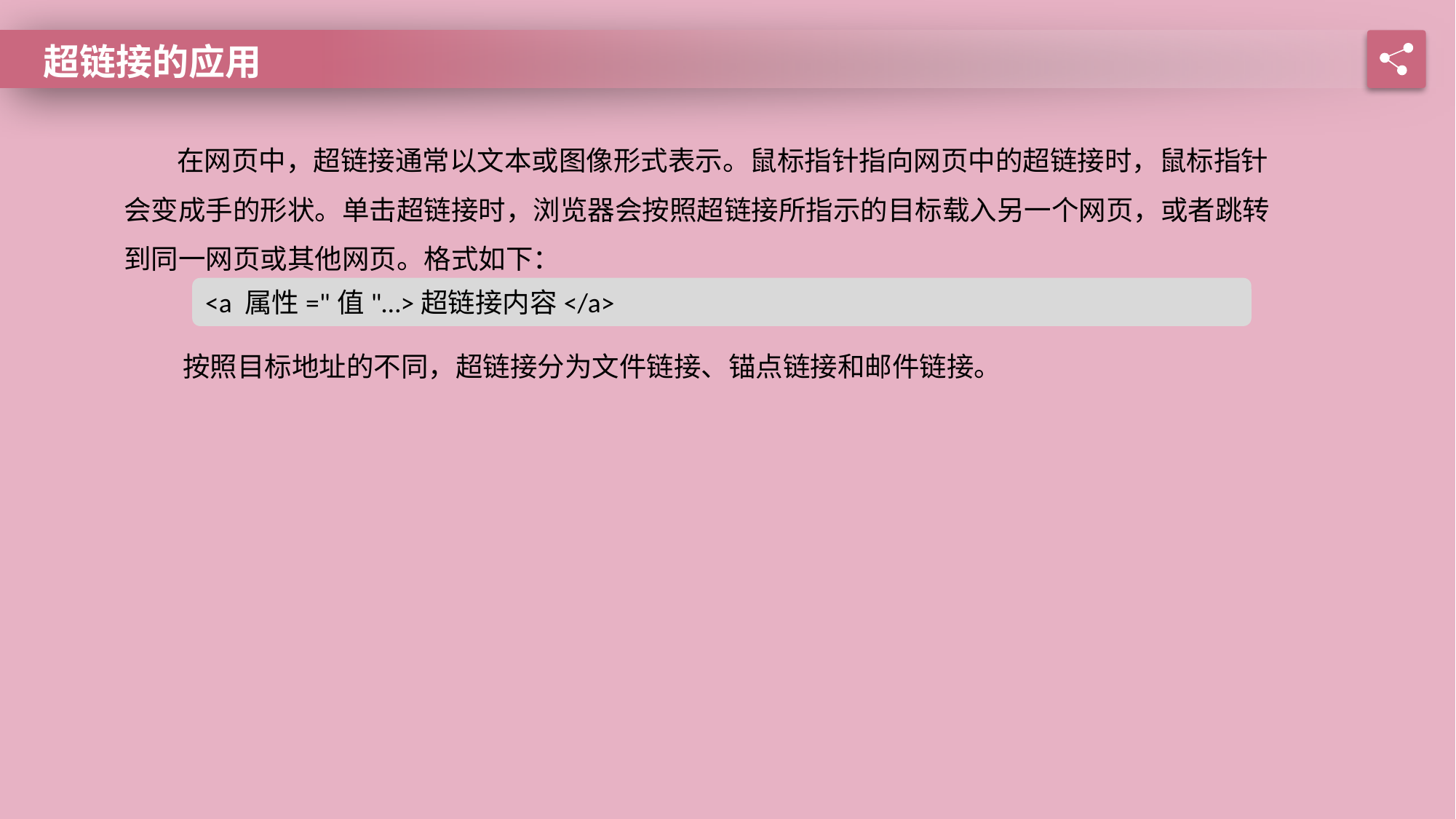

超链接的应用
在网页中，超链接通常以文本或图像形式表示。鼠标指针指向网页中的超链接时，鼠标指针会变成手的形状。单击超链接时，浏览器会按照超链接所指示的目标载入另一个网页，或者跳转到同一网页或其他网页。格式如下：
<a 属性="值"…>超链接内容</a>
按照目标地址的不同，超链接分为文件链接、锚点链接和邮件链接。